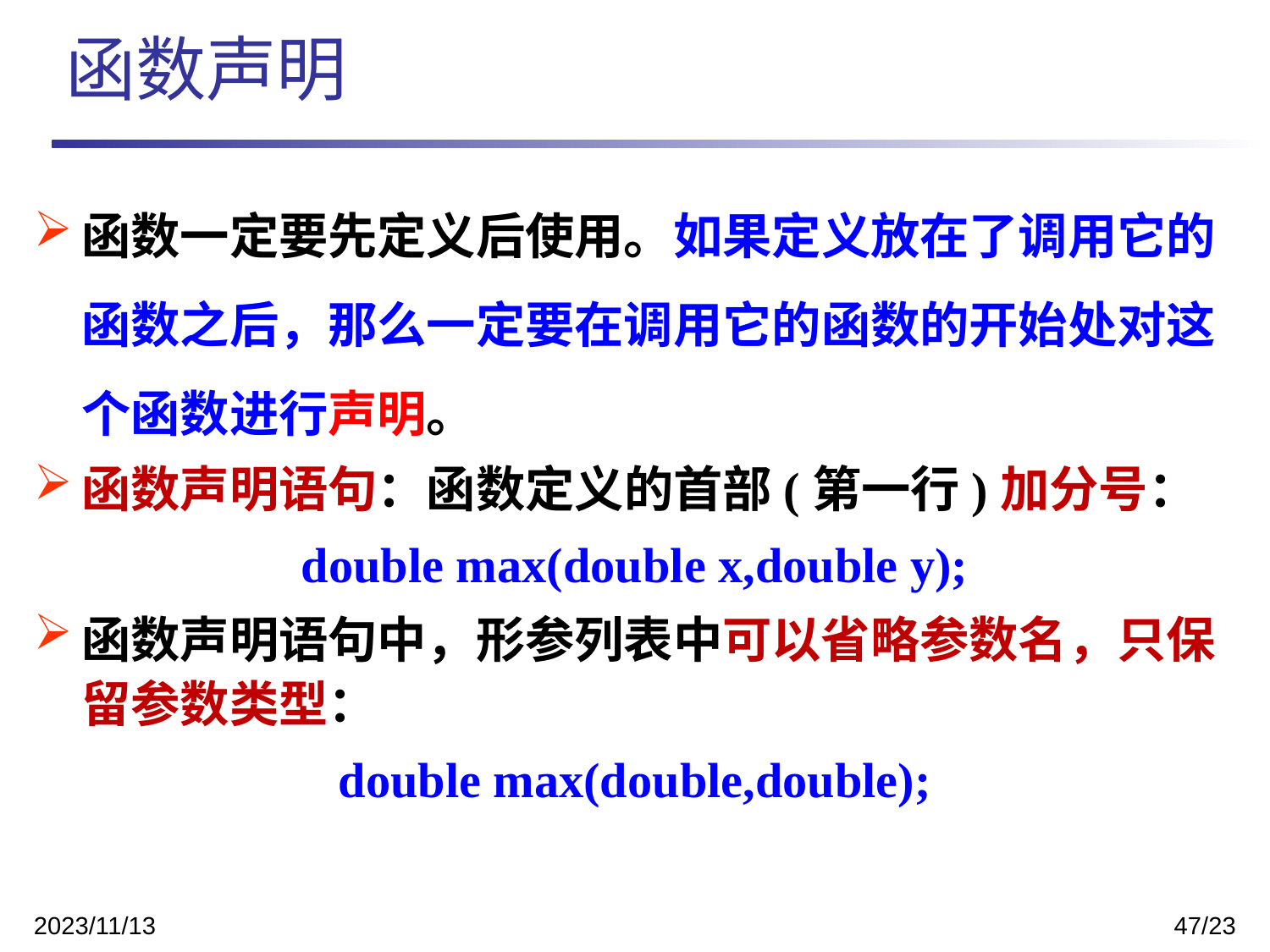

函数声明
函数一定要先定义后使用。如果定义放在了调用它的函数之后，那么一定要在调用它的函数的开始处对这个函数进行声明。
函数声明语句：函数定义的首部(第一行)加分号：
double max(double x,double y);
函数声明语句中，形参列表中可以省略参数名，只保留参数类型：
double max(double,double);
2023/11/13
47/23